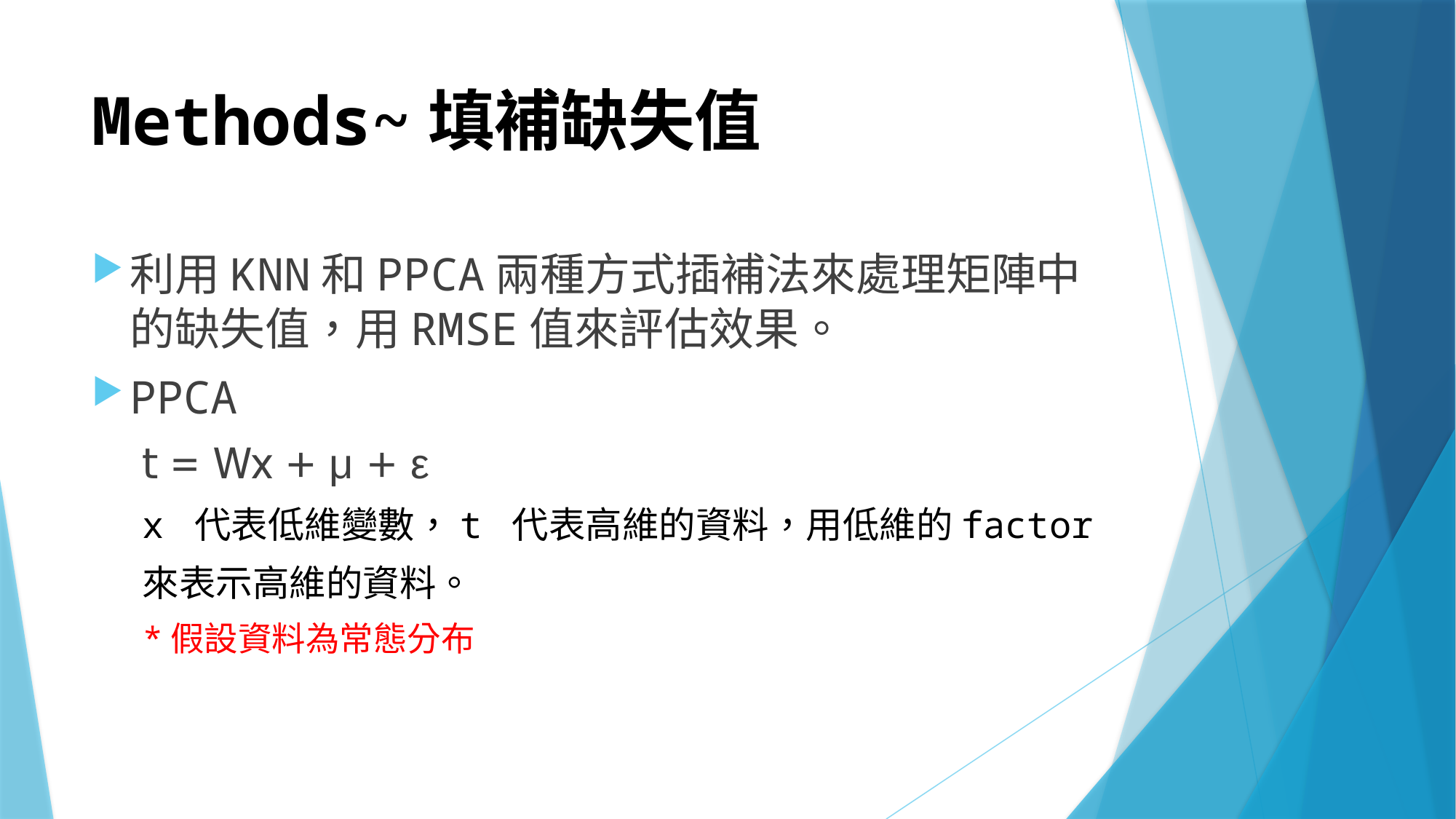

# Methods~填補缺失值
利用KNN和PPCA兩種方式插補法來處理矩陣中的缺失值，用RMSE值來評估效果。
PPCA
t = Wx + μ + ε
x 代表低維變數，t 代表高維的資料，用低維的factor
來表示高維的資料。
*假設資料為常態分布